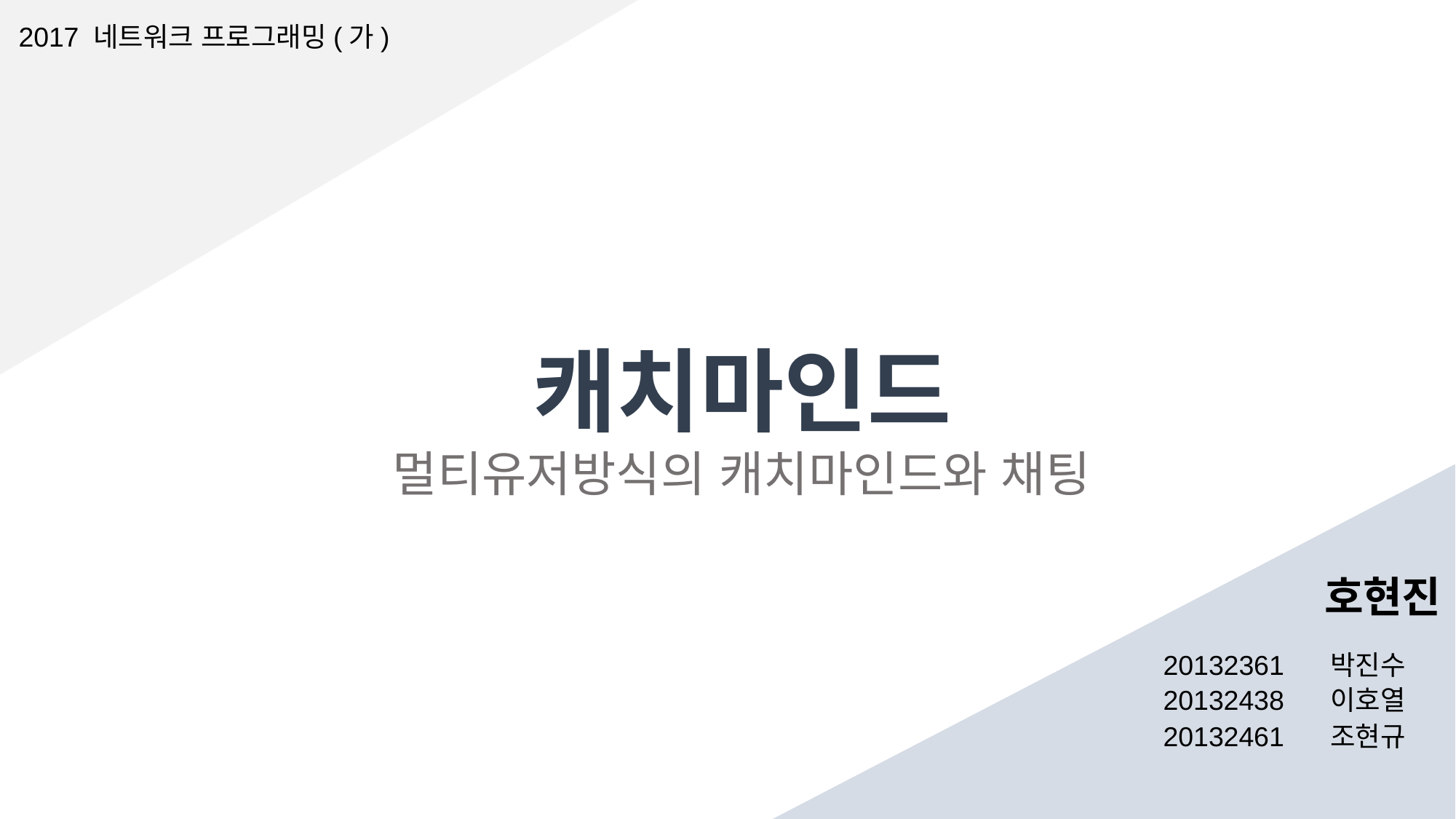

2017 네트워크 프로그래밍(가)

캐치마인드
멀티유저방식의 캐치마인드와 채팅
호현진
20132361
박진수
20132438
이호열
20132461
조현규